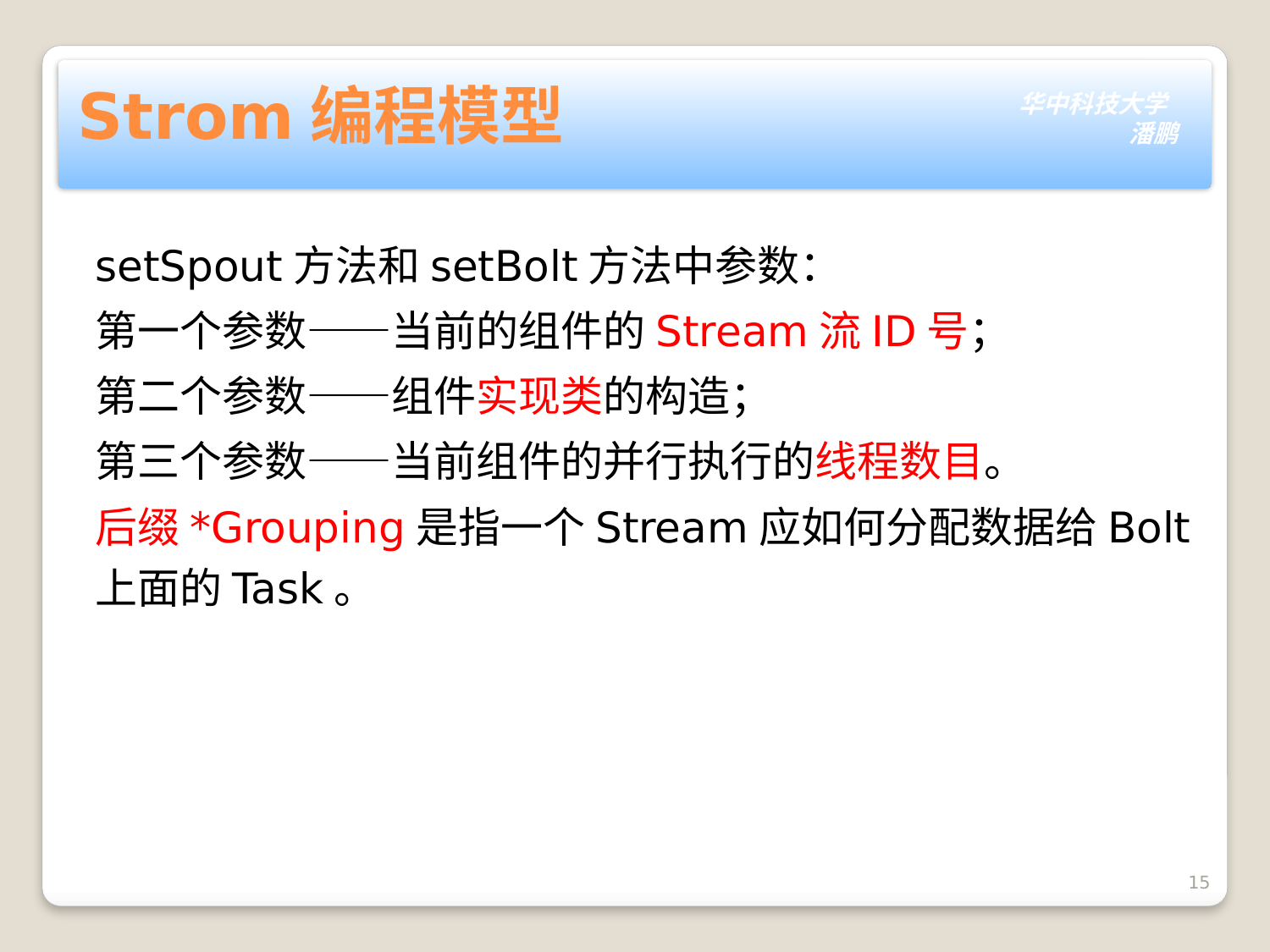

# Strom编程模型
setSpout方法和setBolt方法中参数：
第一个参数——当前的组件的Stream流ID号；
第二个参数——组件实现类的构造；
第三个参数——当前组件的并行执行的线程数目。
后缀*Grouping是指一个Stream应如何分配数据给Bolt上面的Task。
15